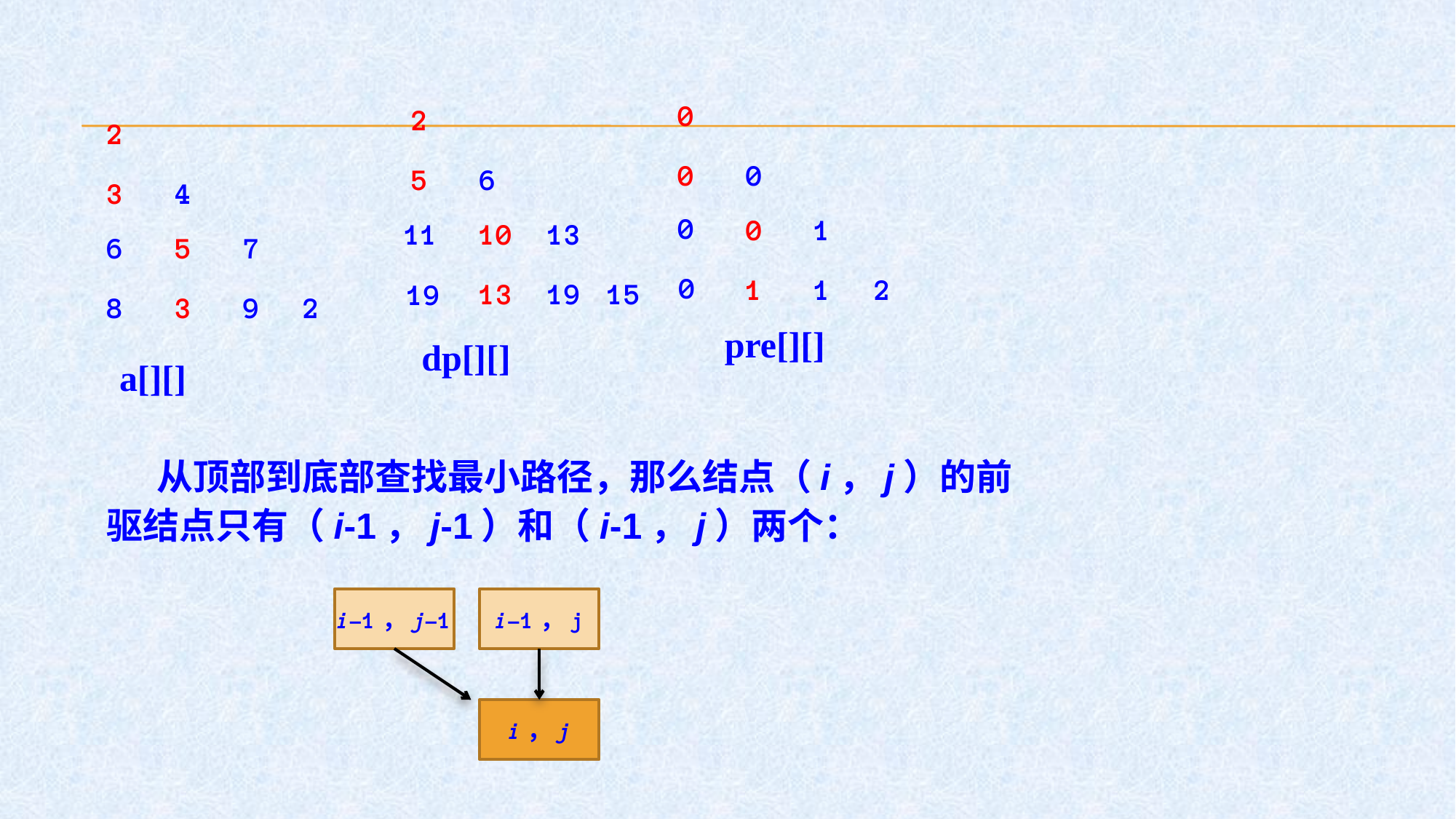

0
0
0
0
0
1
0
1
1
2
2
5
6
11
10
13
13
19
15
19
2
3
4
6
5
7
8
3
9
2
pre[][]
dp[][]
a[][]
     从顶部到底部查找最小路径，那么结点（i，j）的前驱结点只有（i-1，j-1）和（i-1，j）两个：
i-1，j-1
i-1，j
i，j